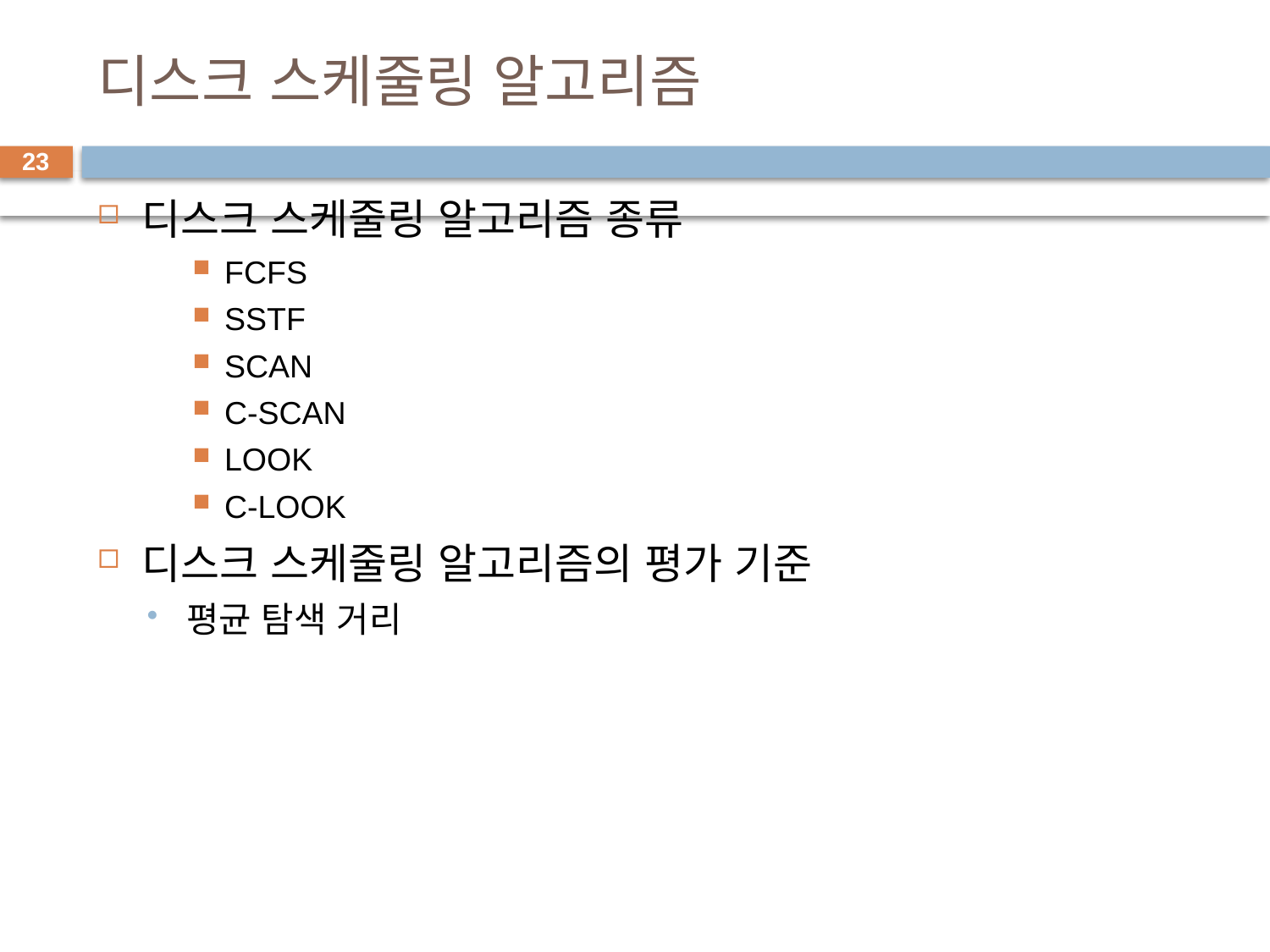

# 디스크 스케줄링 알고리즘
23
디스크 스케줄링 알고리즘 종류
FCFS
SSTF
SCAN
C-SCAN
LOOK
C-LOOK
디스크 스케줄링 알고리즘의 평가 기준
평균 탐색 거리